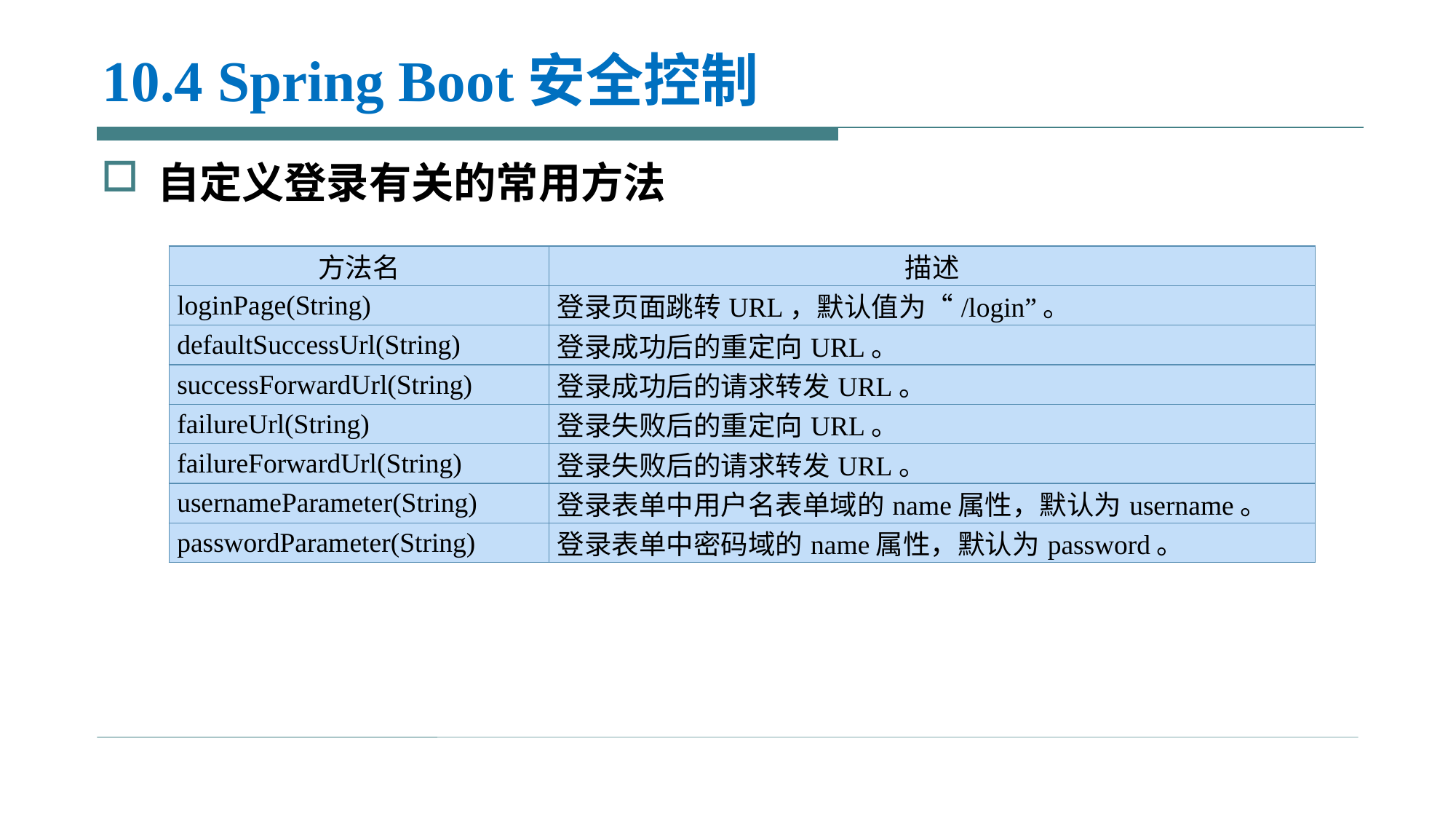

# 10.4 Spring Boot安全控制
自定义登录有关的常用方法
| 方法名 | 描述 |
| --- | --- |
| loginPage(String) | 登录页面跳转URL，默认值为“/login”。 |
| defaultSuccessUrl(String) | 登录成功后的重定向URL。 |
| successForwardUrl(String) | 登录成功后的请求转发URL。 |
| failureUrl(String) | 登录失败后的重定向URL。 |
| failureForwardUrl(String) | 登录失败后的请求转发URL。 |
| usernameParameter(String) | 登录表单中用户名表单域的name属性，默认为username。 |
| passwordParameter(String) | 登录表单中密码域的name属性，默认为password。 |
37